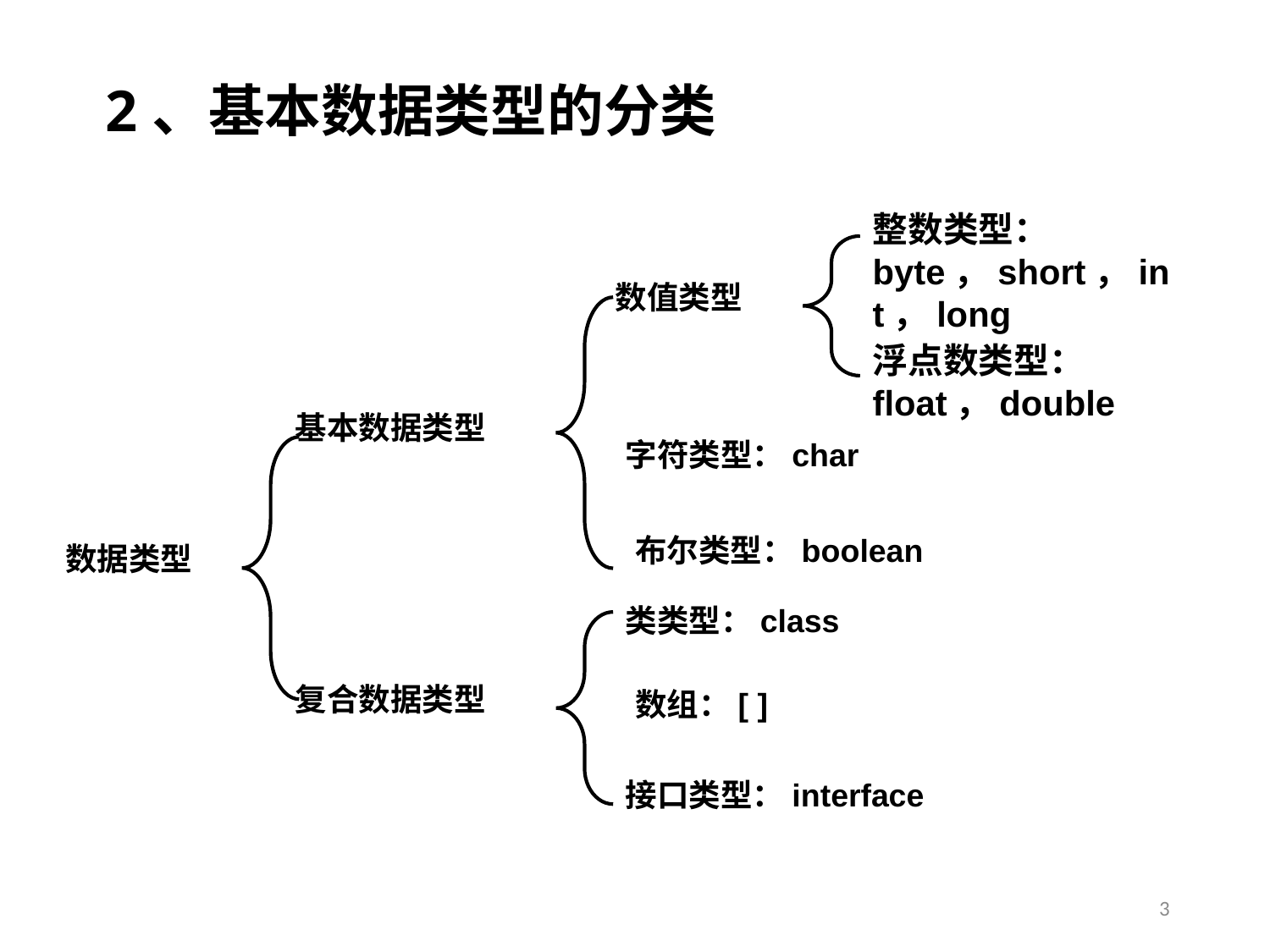

# 2、基本数据类型的分类
整数类型：byte，short，int，long

数值类型

浮点数类型：float，double
基本数据类型
字符类型：char

布尔类型：boolean
数据类型
类类型：class

复合数据类型
数组：[ ]
接口类型：interface
3